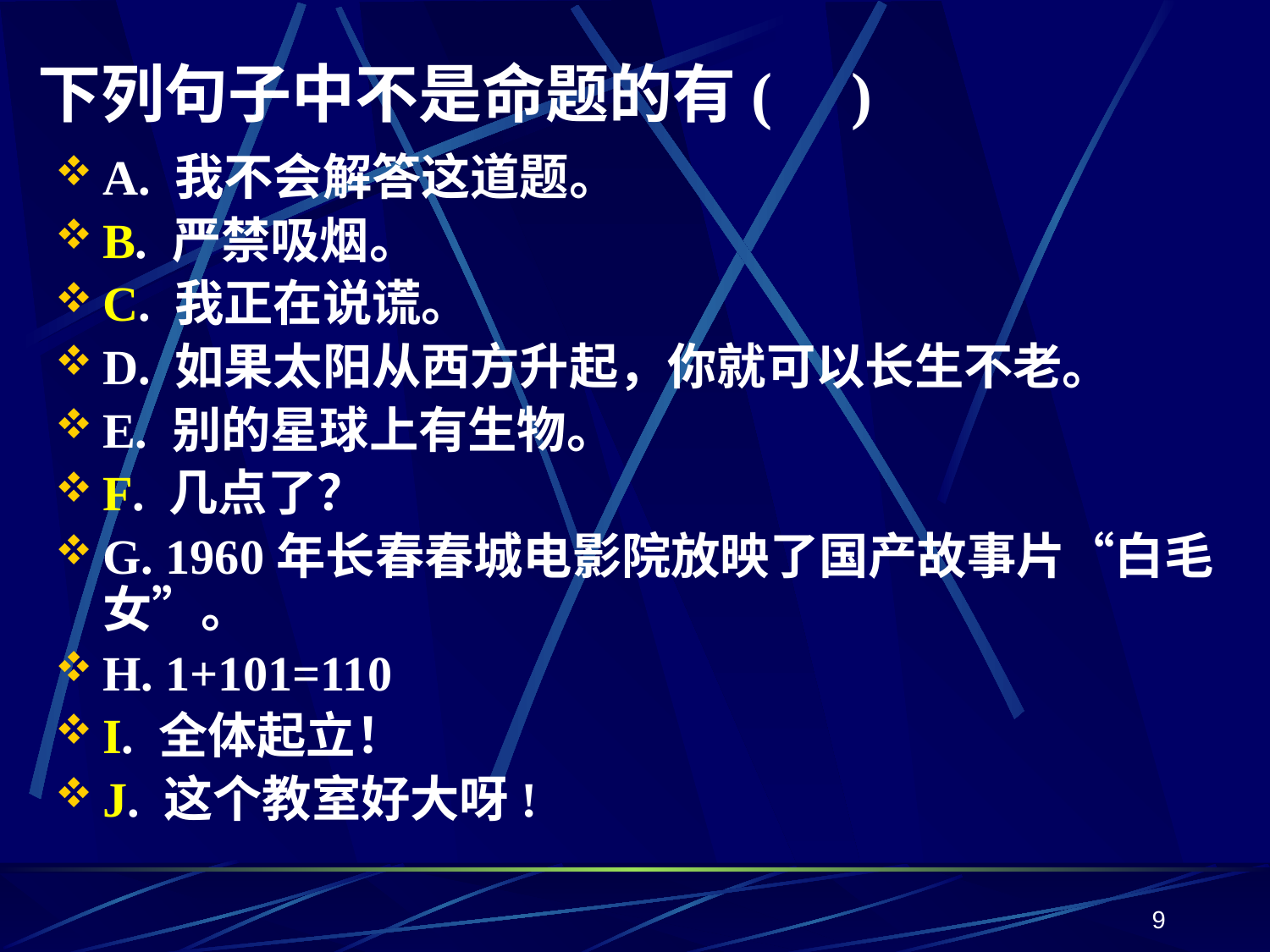

# 下列句子中不是命题的有(     )
A. 我不会解答这道题。
B. 严禁吸烟。
C. 我正在说谎。
D. 如果太阳从西方升起，你就可以长生不老。
E. 别的星球上有生物。
F. 几点了？
G. 1960年长春春城电影院放映了国产故事片“白毛女”。
H. 1+101=110
I. 全体起立！
J. 这个教室好大呀!

9